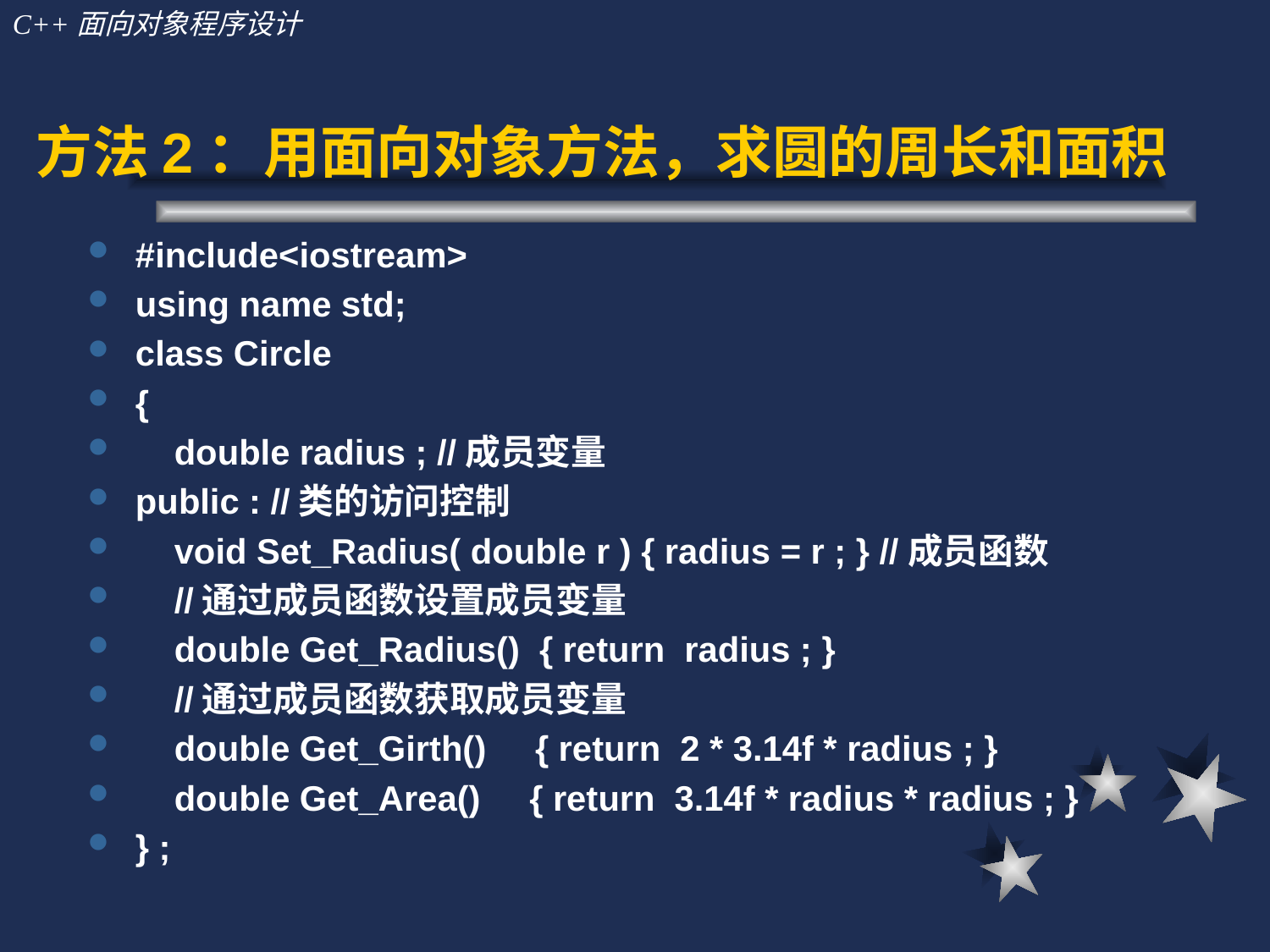

# 方法2：用面向对象方法，求圆的周长和面积
#include<iostream>
using name std;
class Circle
{
    double radius ; //成员变量
public : //类的访问控制
    void Set_Radius( double r ) { radius = r ; } //成员函数
    //通过成员函数设置成员变量
    double Get_Radius()  { return  radius ; }
    //通过成员函数获取成员变量
    double Get_Girth()     { return  2 * 3.14f * radius ; }
    double Get_Area()     { return  3.14f * radius * radius ; }
} ;
61